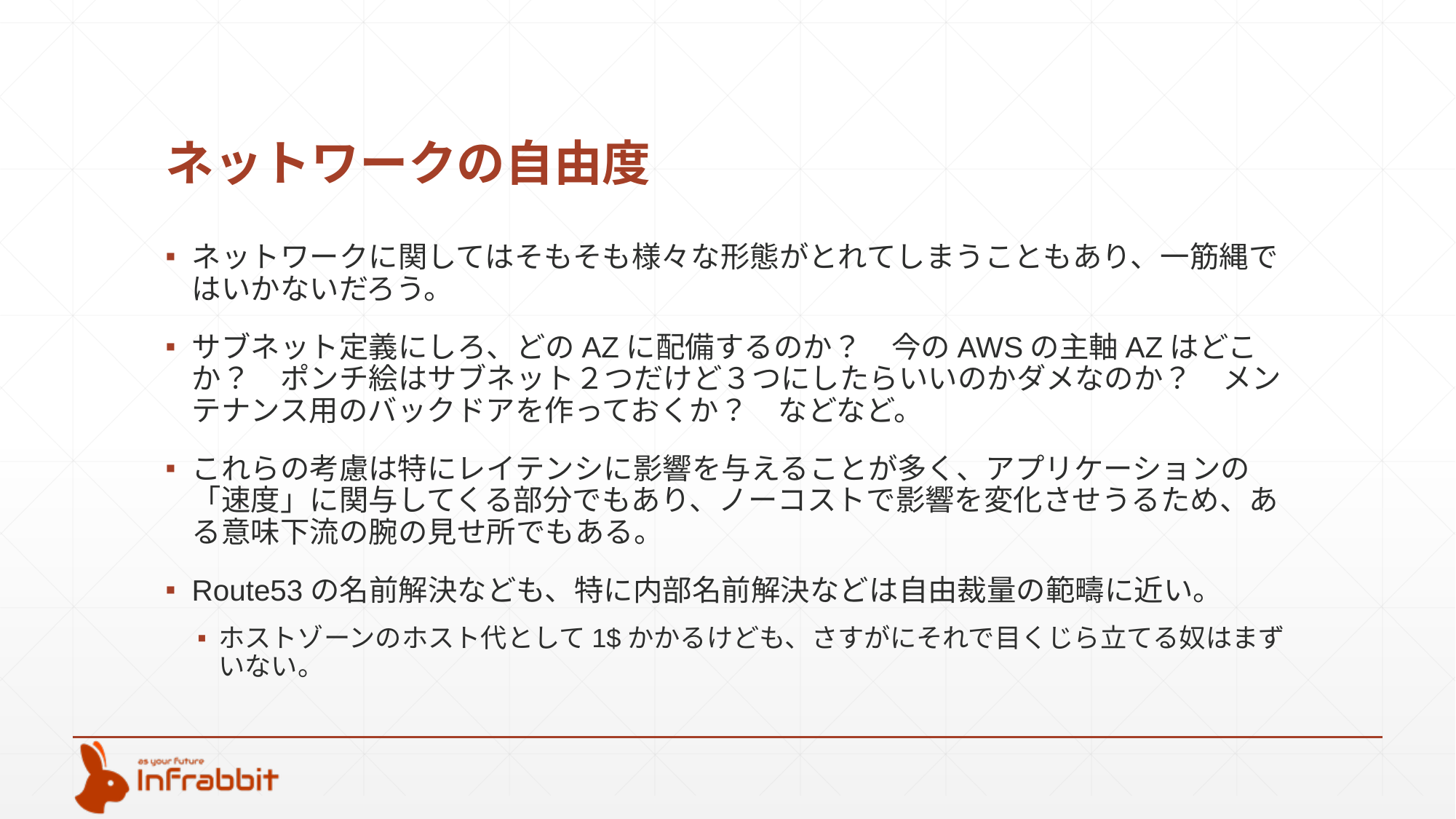

# ネットワークの自由度
ネットワークに関してはそもそも様々な形態がとれてしまうこともあり、一筋縄ではいかないだろう。
サブネット定義にしろ、どのAZに配備するのか？　今のAWSの主軸AZはどこか？　ポンチ絵はサブネット２つだけど３つにしたらいいのかダメなのか？　メンテナンス用のバックドアを作っておくか？　などなど。
これらの考慮は特にレイテンシに影響を与えることが多く、アプリケーションの「速度」に関与してくる部分でもあり、ノーコストで影響を変化させうるため、ある意味下流の腕の見せ所でもある。
Route53の名前解決なども、特に内部名前解決などは自由裁量の範疇に近い。
ホストゾーンのホスト代として1$かかるけども、さすがにそれで目くじら立てる奴はまずいない。